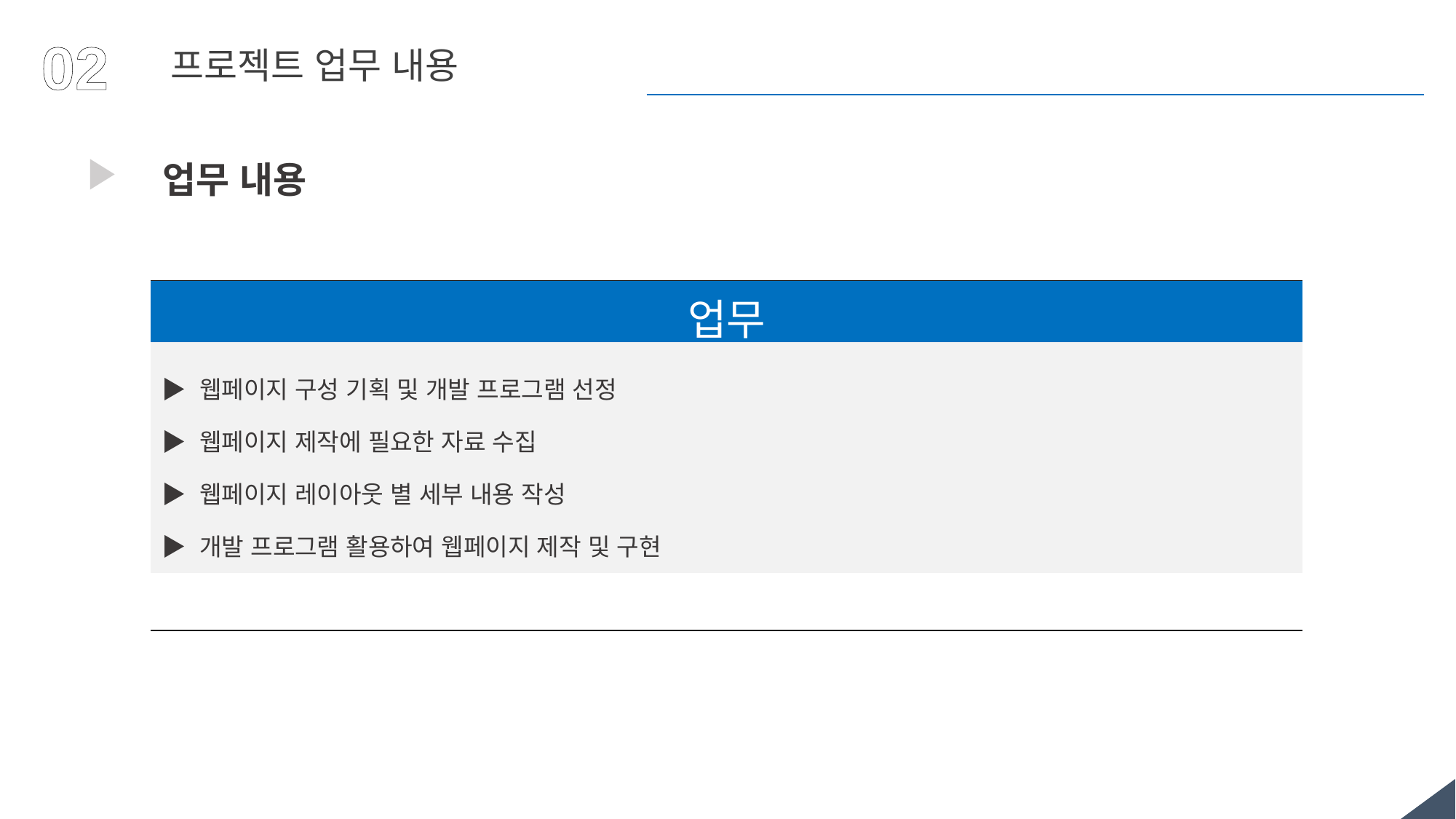

02

프로젝트 업무 내용
업무 내용
▶
| 업무 |  |  |
| --- | --- | --- |
| ▶ 웹페이지 구성 기획 및 개발 프로그램 선정 ▶ 웹페이지 제작에 필요한 자료 수집 ▶ 웹페이지 레이아웃 별 세부 내용 작성 ▶ 개발 프로그램 활용하여 웹페이지 제작 및 구현 |  |  |
|  |  |  |